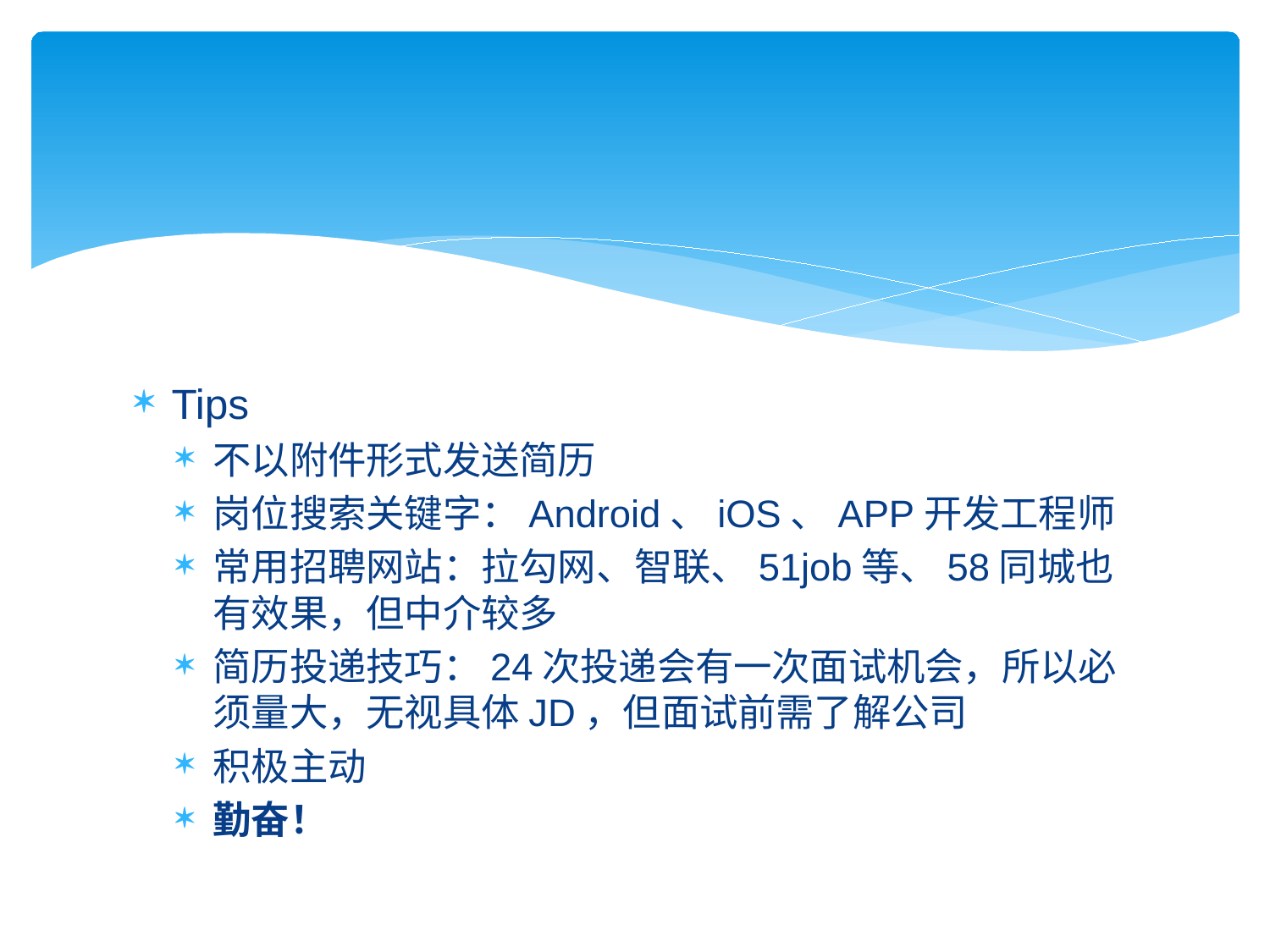

#
Tips
不以附件形式发送简历
岗位搜索关键字：Android、iOS、APP开发工程师
常用招聘网站：拉勾网、智联、51job等、58同城也有效果，但中介较多
简历投递技巧：24次投递会有一次面试机会，所以必须量大，无视具体JD，但面试前需了解公司
积极主动
勤奋！